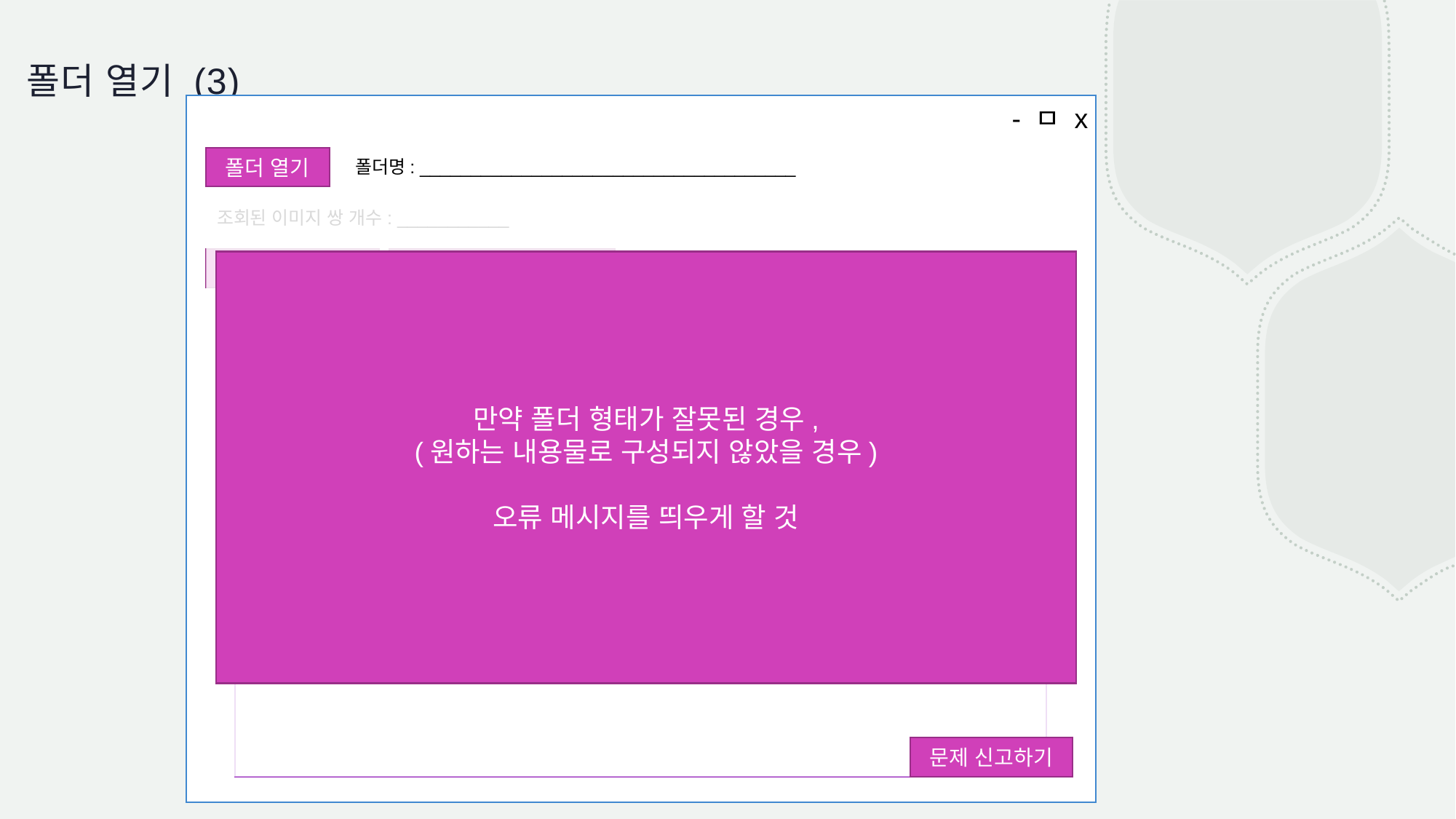

# 폴더 열기 (3)

- ㅁ x
폴더 열기
폴더명: _____________________________________
조회된 이미지 쌍 개수: ___________

이미지 순서 섞기
이미지 순서 정렬하기
만약 폴더 형태가 잘못된 경우,
(원하는 내용물로 구성되지 않았을 경우)

오류 메시지를 띄우게 할 것

___ 번째 파일 | 현재 파일명: ___________________________________________________
Center Point

EO+IR
EO
IR
BBox
Label

●

사진
malden-230203-224959
문제 신고하기